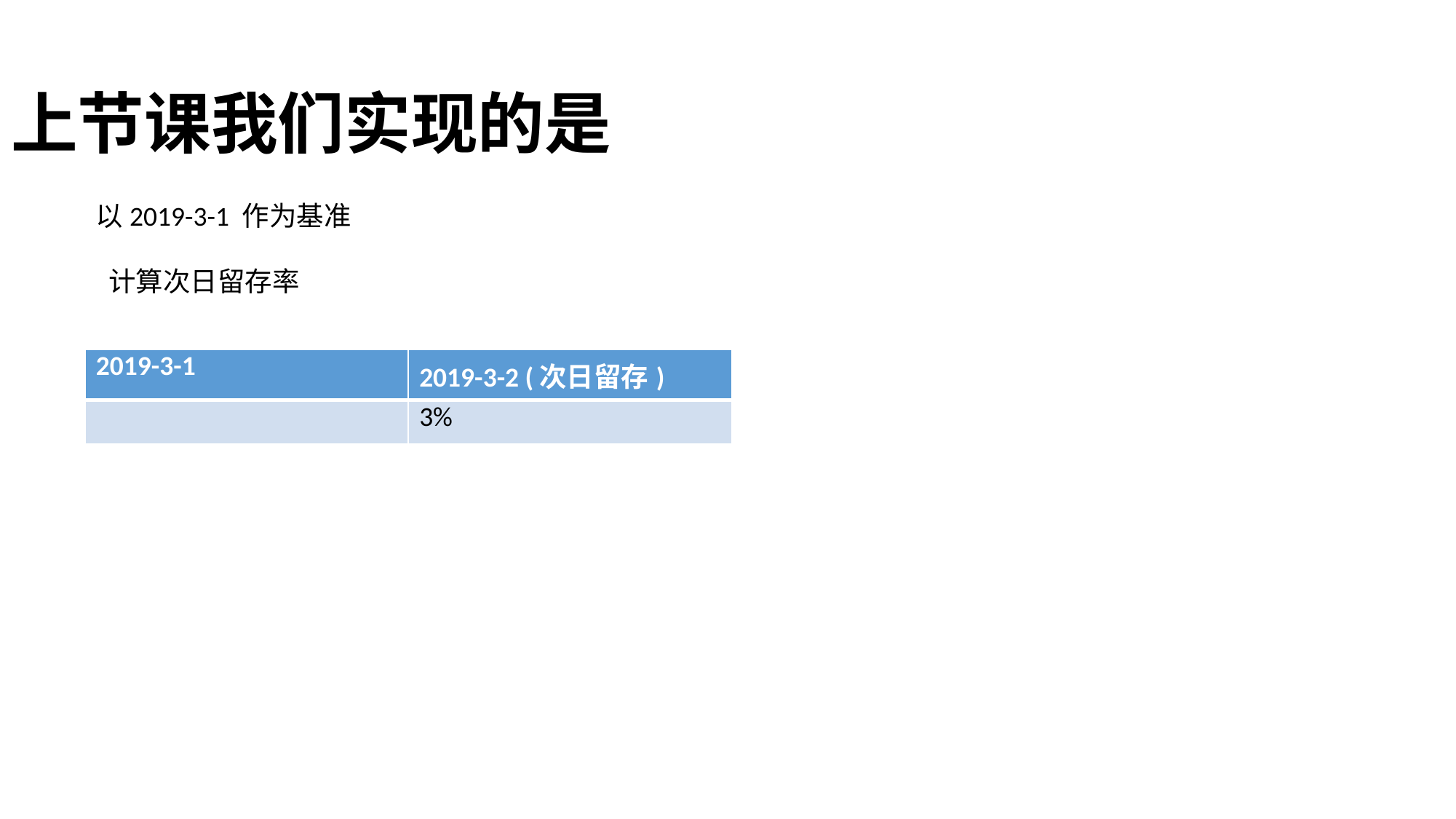

# 上节课我们实现的是
以2019-3-1 作为基准

 计算次日留存率
| 2019-3-1 | 2019-3-2 (次日留存) |
| --- | --- |
|  | 3% |